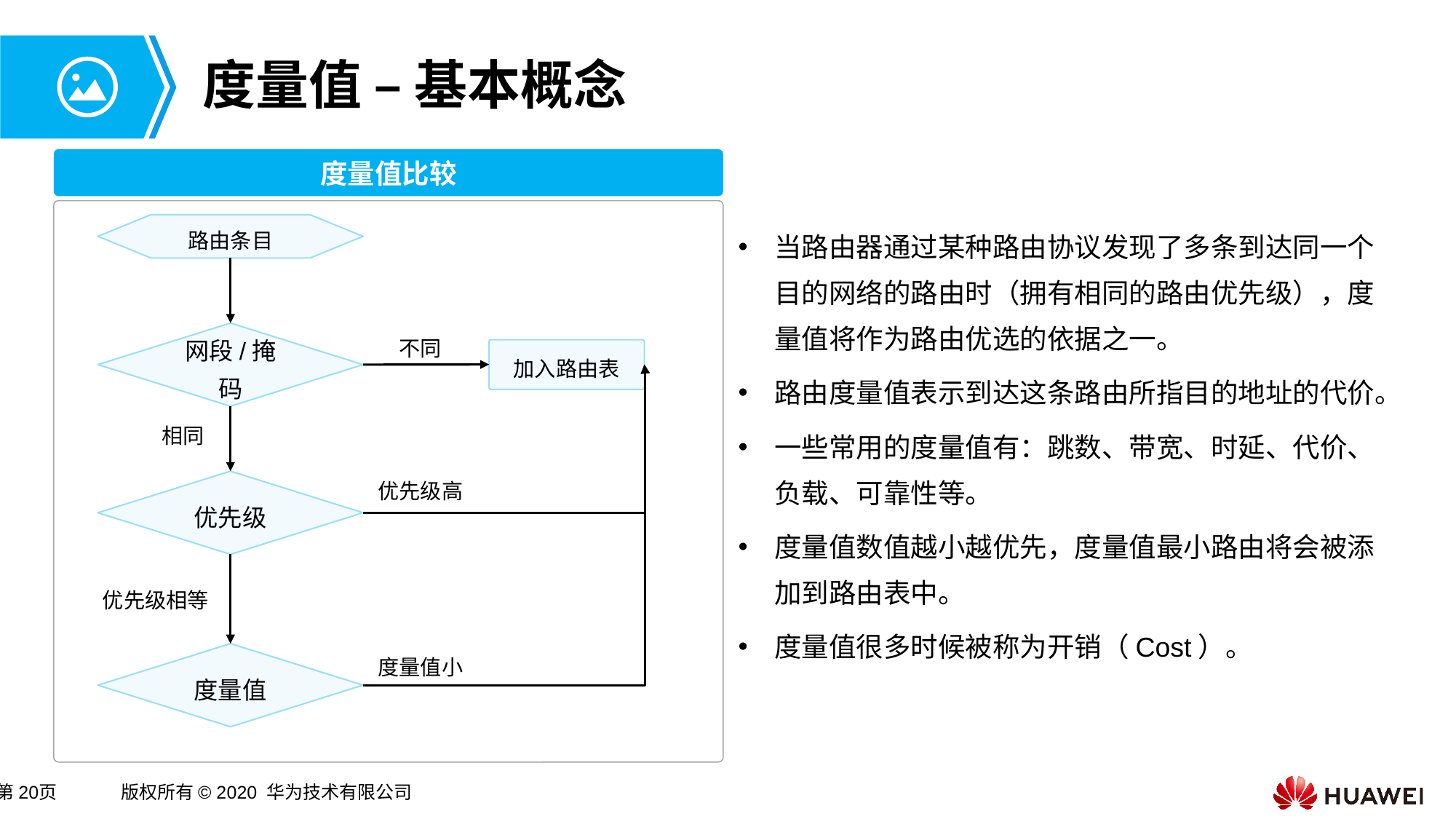

# 度量值 – 基本概念
度量值比较

当路由器通过某种路由协议发现了多条到达同一个目的网络的路由时（拥有相同的路由优先级），度量值将作为路由优选的依据之一。
路由度量值表示到达这条路由所指目的地址的代价。
一些常用的度量值有：跳数、带宽、时延、代价、负载、可靠性等。
度量值数值越小越优先，度量值最小路由将会被添加到路由表中。
度量值很多时候被称为开销（Cost）。

路由条目
不同
网段/掩码
加入路由表
相同
优先级高
优先级
优先级相等
度量值小
度量值